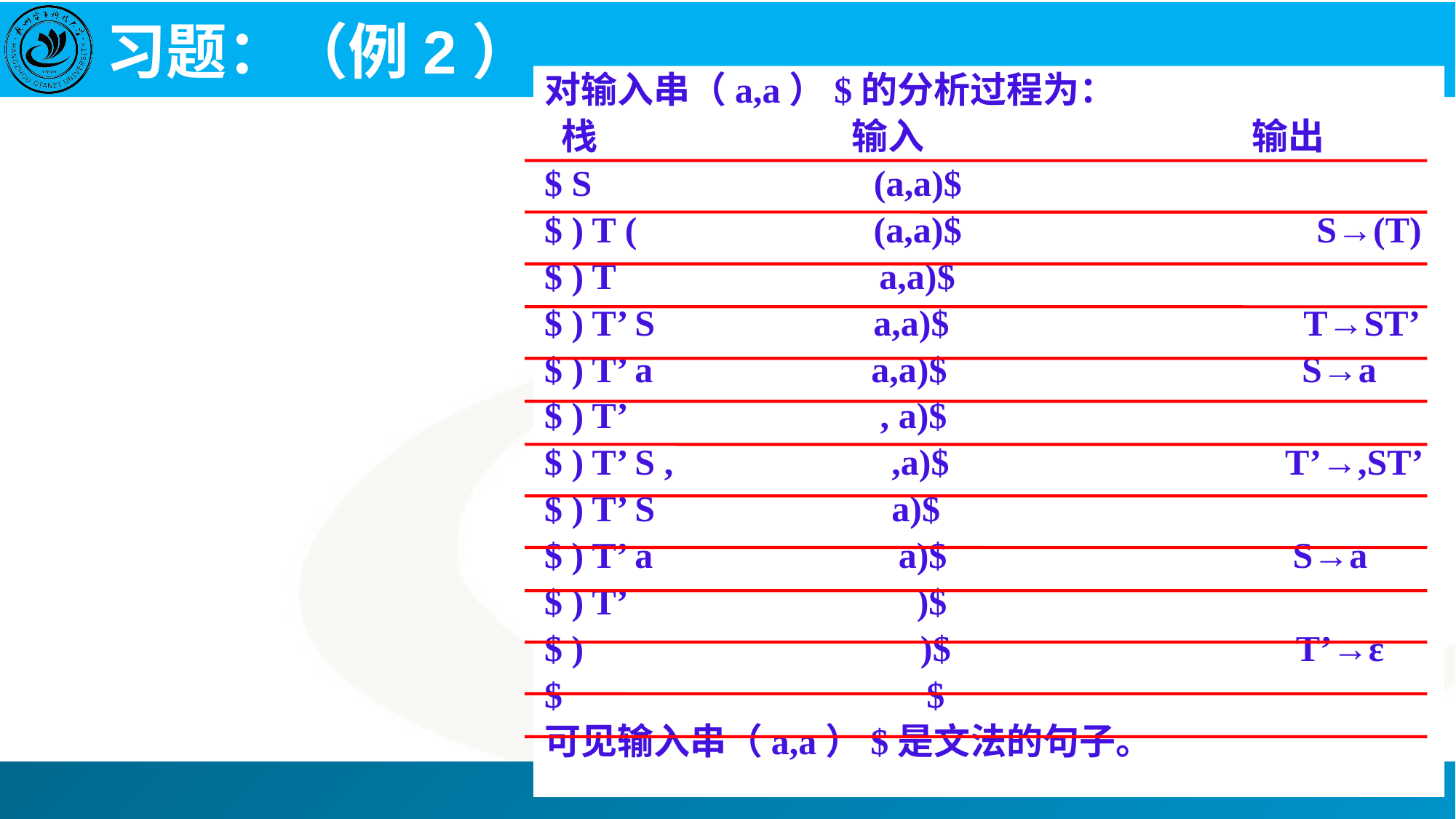

# 习题：（例2）
对输入串（a,a）$的分析过程为：
 栈                               输入                                        输出
$ S                               (a,a)$
$ ) T (                          (a,a)$                                       S→(T)
$ ) T                             a,a)$
$ ) T’ S                        a,a)$                                       T→ST’
$ ) T’ a                        a,a)$                                       S→a
$ ) T’                            , a)$
$ ) T’ S ,                        ,a)$                                     T’→,ST’
$ ) T’ S                          a)$
$ ) T’ a                           a)$                                      S→a
$ ) T’                                )$
$ )                                     )$                                      T’→ε
$                                        $
可见输入串（a,a）$是文法的句子。

89